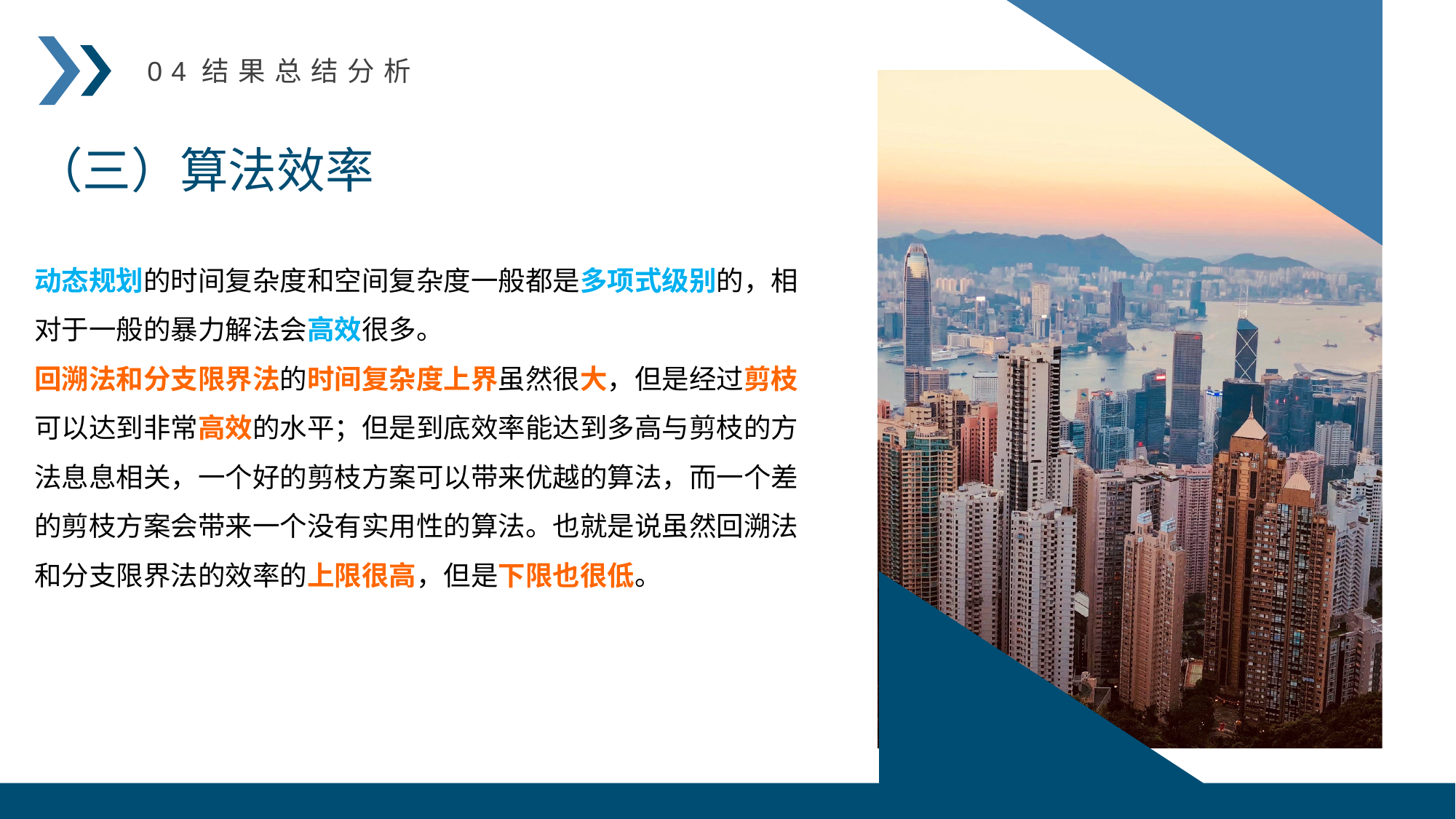

04结果总结分析

（三）算法效率

动态规划的时间复杂度和空间复杂度一般都是多项式级别的，相对于一般的暴力解法会高效很多。
回溯法和分支限界法的时间复杂度上界虽然很大，但是经过剪枝可以达到非常高效的水平；但是到底效率能达到多高与剪枝的方法息息相关，一个好的剪枝方案可以带来优越的算法，而一个差的剪枝方案会带来一个没有实用性的算法。也就是说虽然回溯法和分支限界法的效率的上限很高，但是下限也很低。